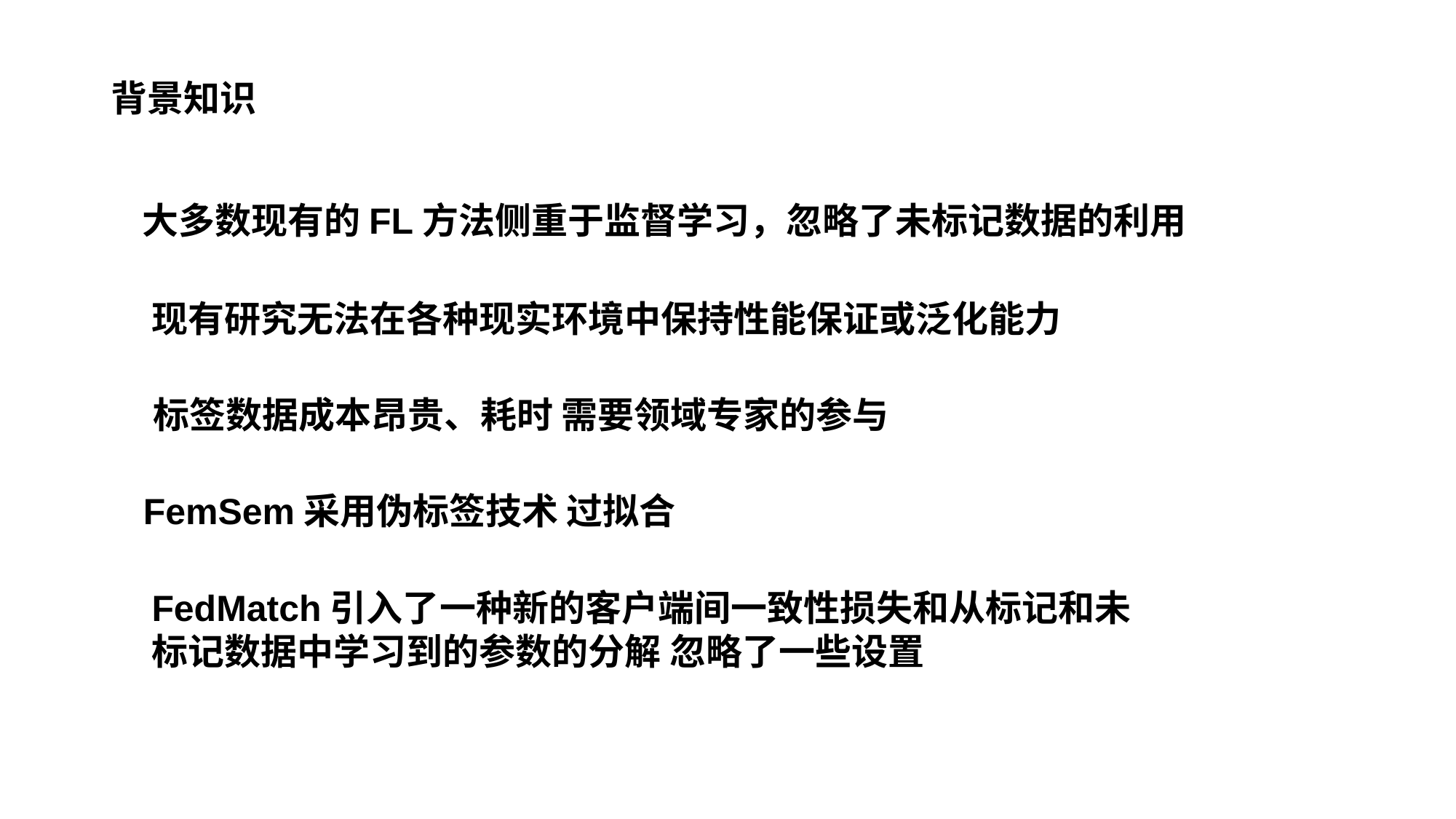

背景知识
大多数现有的FL方法侧重于监督学习，忽略了未标记数据的利用
现有研究无法在各种现实环境中保持性能保证或泛化能力
标签数据成本昂贵、耗时 需要领域专家的参与
FemSem采用伪标签技术 过拟合
FedMatch引入了一种新的客户端间一致性损失和从标记和未标记数据中学习到的参数的分解 忽略了一些设置